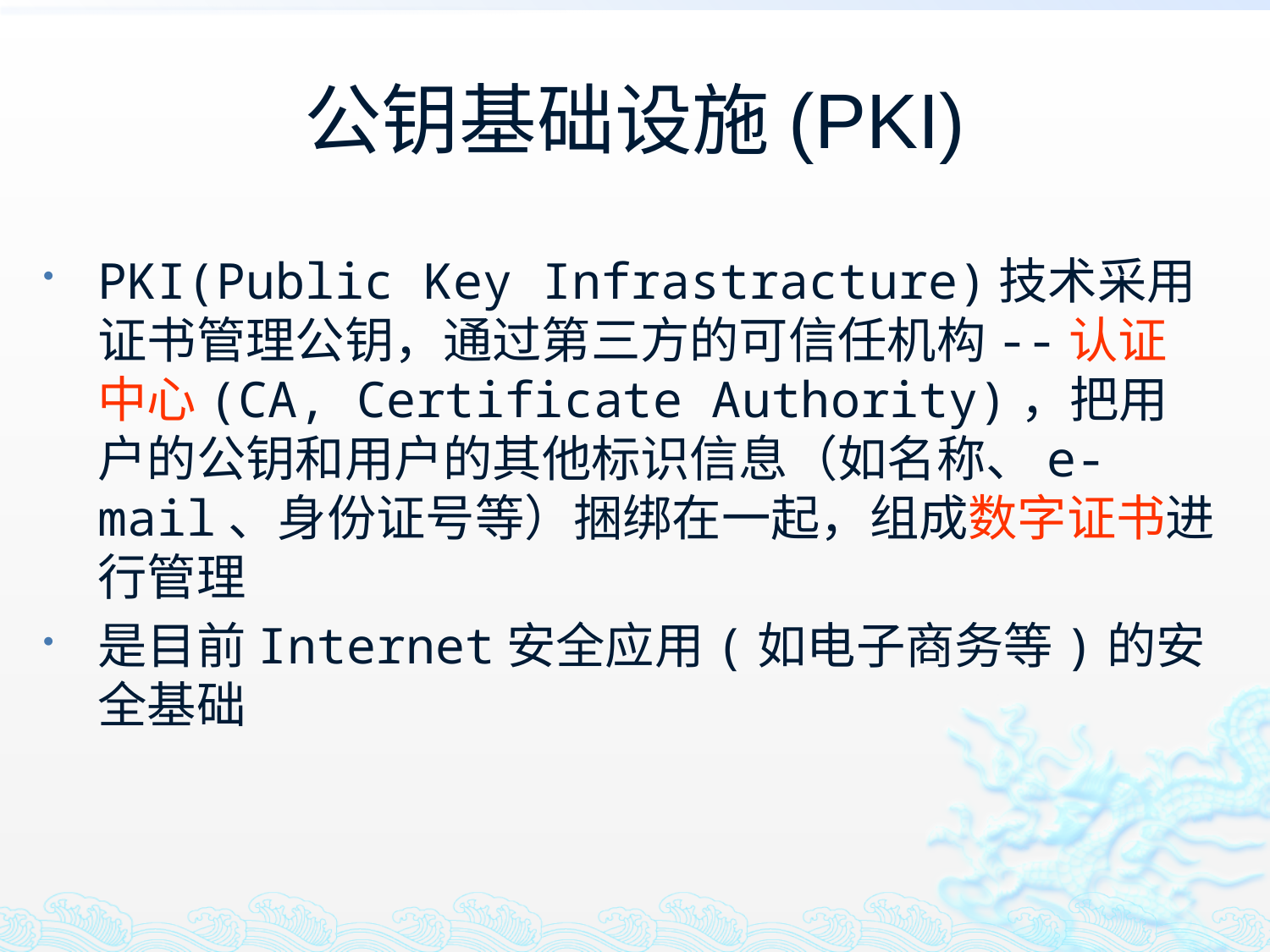

# 公钥基础设施(PKI)
PKI(Public Key Infrastracture)技术采用证书管理公钥，通过第三方的可信任机构--认证中心(CA, Certificate Authority)，把用户的公钥和用户的其他标识信息（如名称、e-mail、身份证号等）捆绑在一起，组成数字证书进行管理
是目前Internet安全应用(如电子商务等)的安全基础